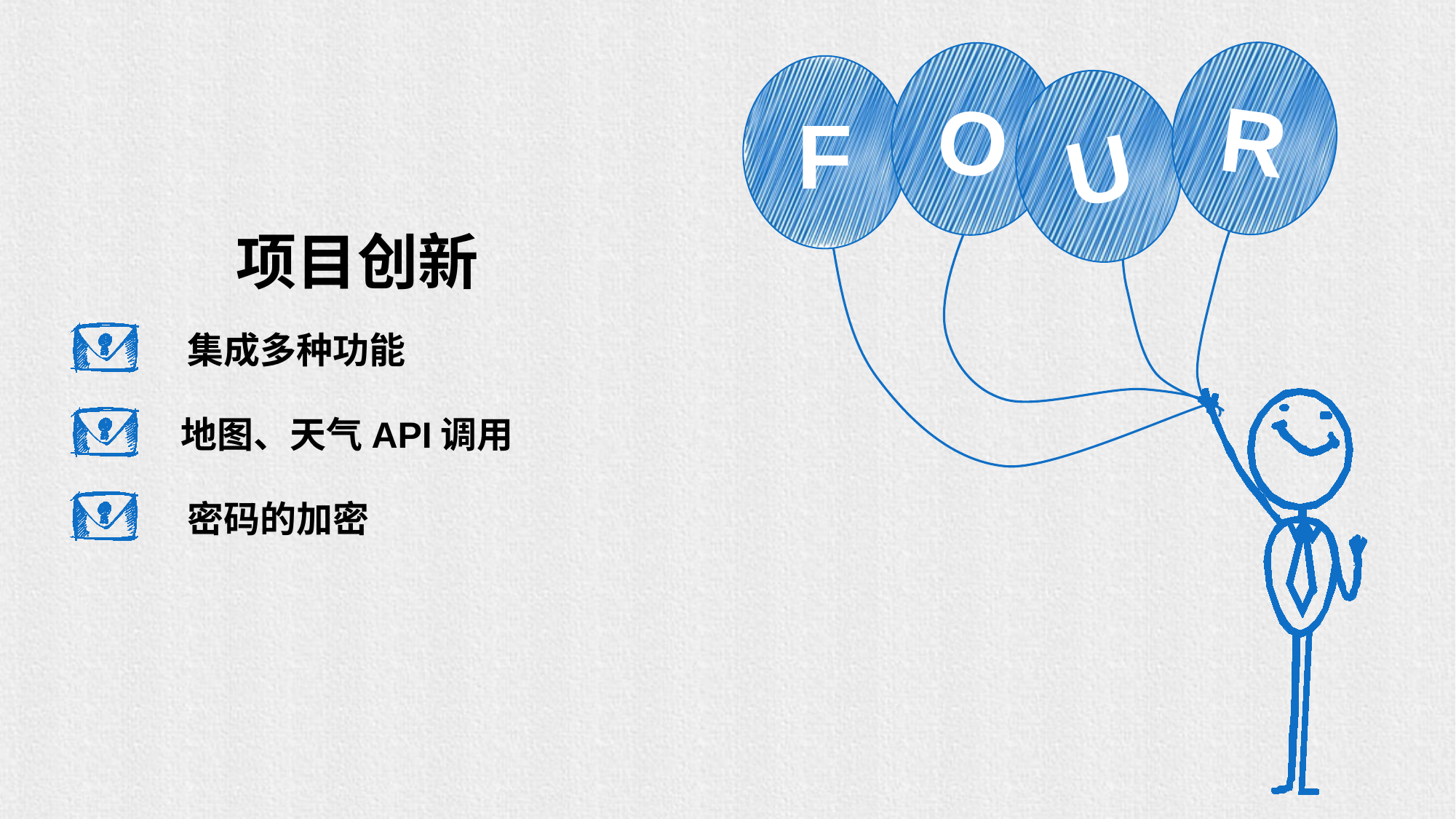

R

O

F

U

项目创新
集成多种功能

地图、天气API调用

密码的加密